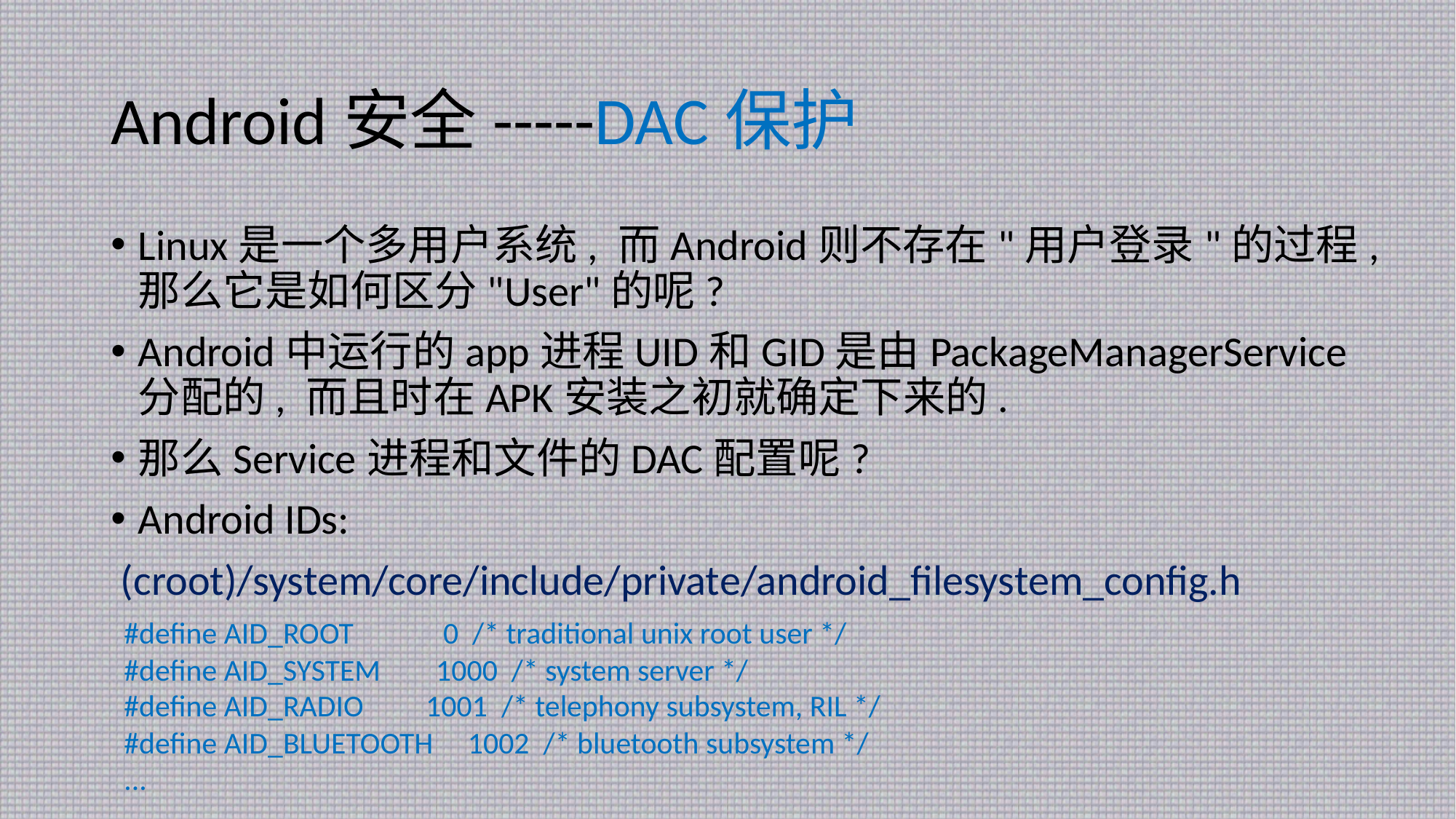

# Android安全-----DAC保护
Linux是一个多用户系统, 而Android则不存在"用户登录"的过程, 那么它是如何区分"User"的呢?
Android中运行的app进程UID和GID是由PackageManagerService分配的, 而且时在APK安装之初就确定下来的.
那么Service进程和文件的DAC配置呢?
Android IDs:
 (croot)/system/core/include/private/android_filesystem_config.h

#define AID_ROOT             0  /* traditional unix root user */
#define AID_SYSTEM        1000  /* system server */
#define AID_RADIO         1001  /* telephony subsystem, RIL */
#define AID_BLUETOOTH     1002  /* bluetooth subsystem */
...